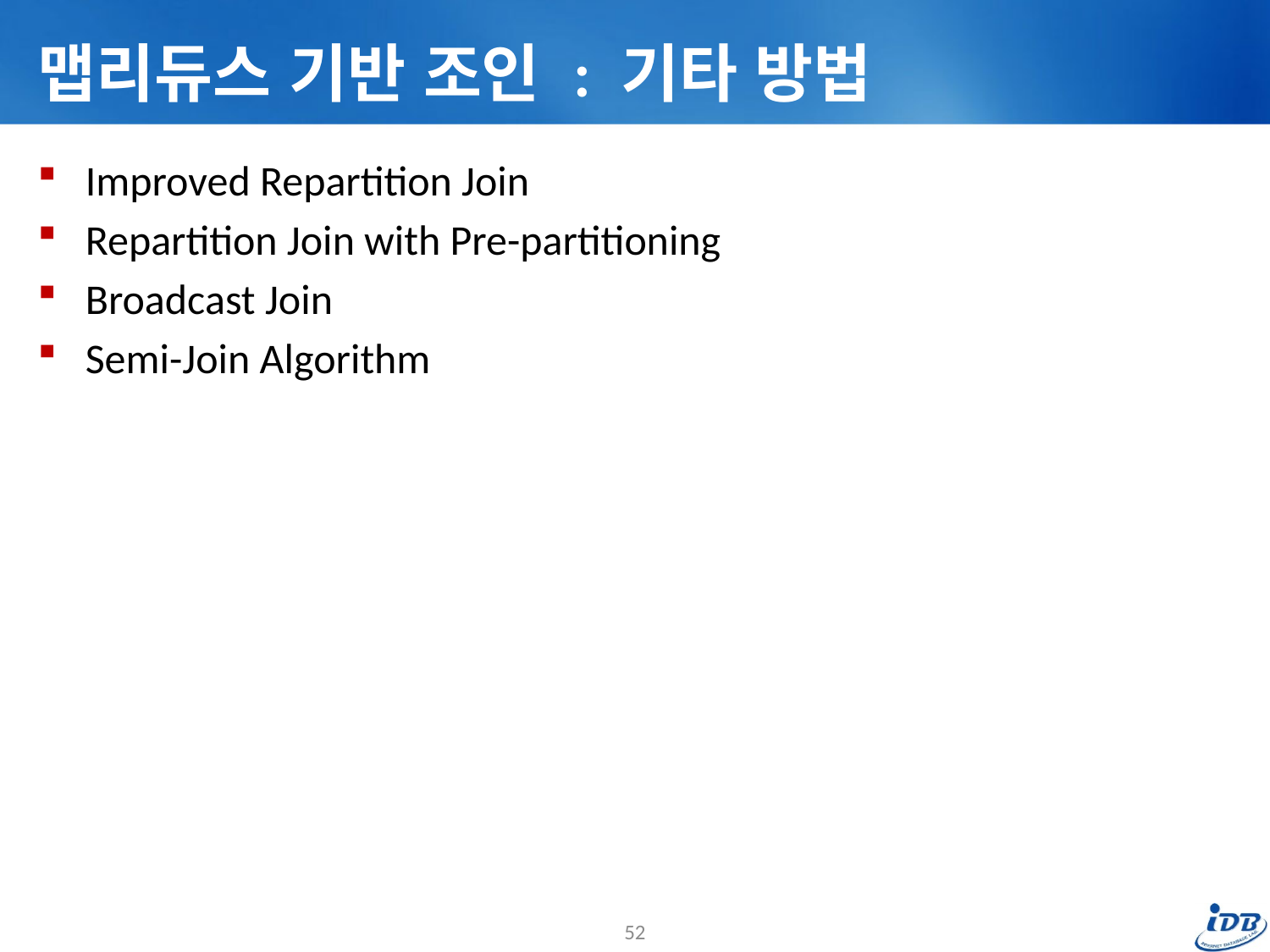

# 맵리듀스 기반 조인 : 기타 방법
Improved Repartition Join
Repartition Join with Pre-partitioning
Broadcast Join
Semi-Join Algorithm
52